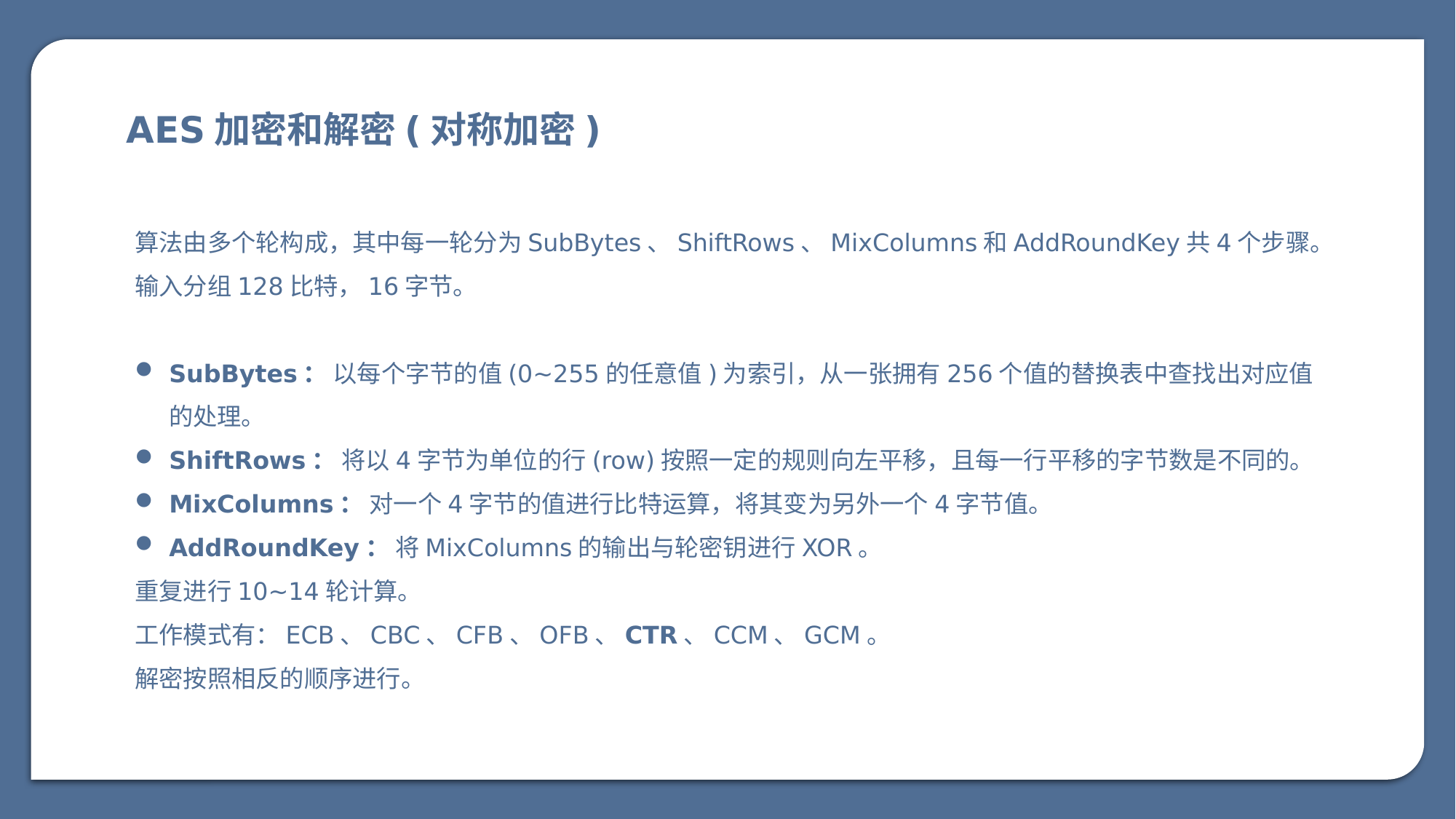

AES加密和解密(对称加密)
算法由多个轮构成，其中每一轮分为SubBytes、ShiftRows、MixColumns和AddRoundKey共4个步骤。输入分组128比特，16字节。

SubBytes： 以每个字节的值(0~255的任意值)为索引，从一张拥有256个值的替换表中查找出对应值的处理。
ShiftRows： 将以4字节为单位的行(row)按照一定的规则向左平移，且每一行平移的字节数是不同的。
MixColumns： 对一个4字节的值进行比特运算，将其变为另外一个4字节值。
AddRoundKey： 将MixColumns的输出与轮密钥进行XOR。
重复进行10~14轮计算。
工作模式有：ECB、CBC、CFB、OFB、CTR、CCM、GCM。
解密按照相反的顺序进行。